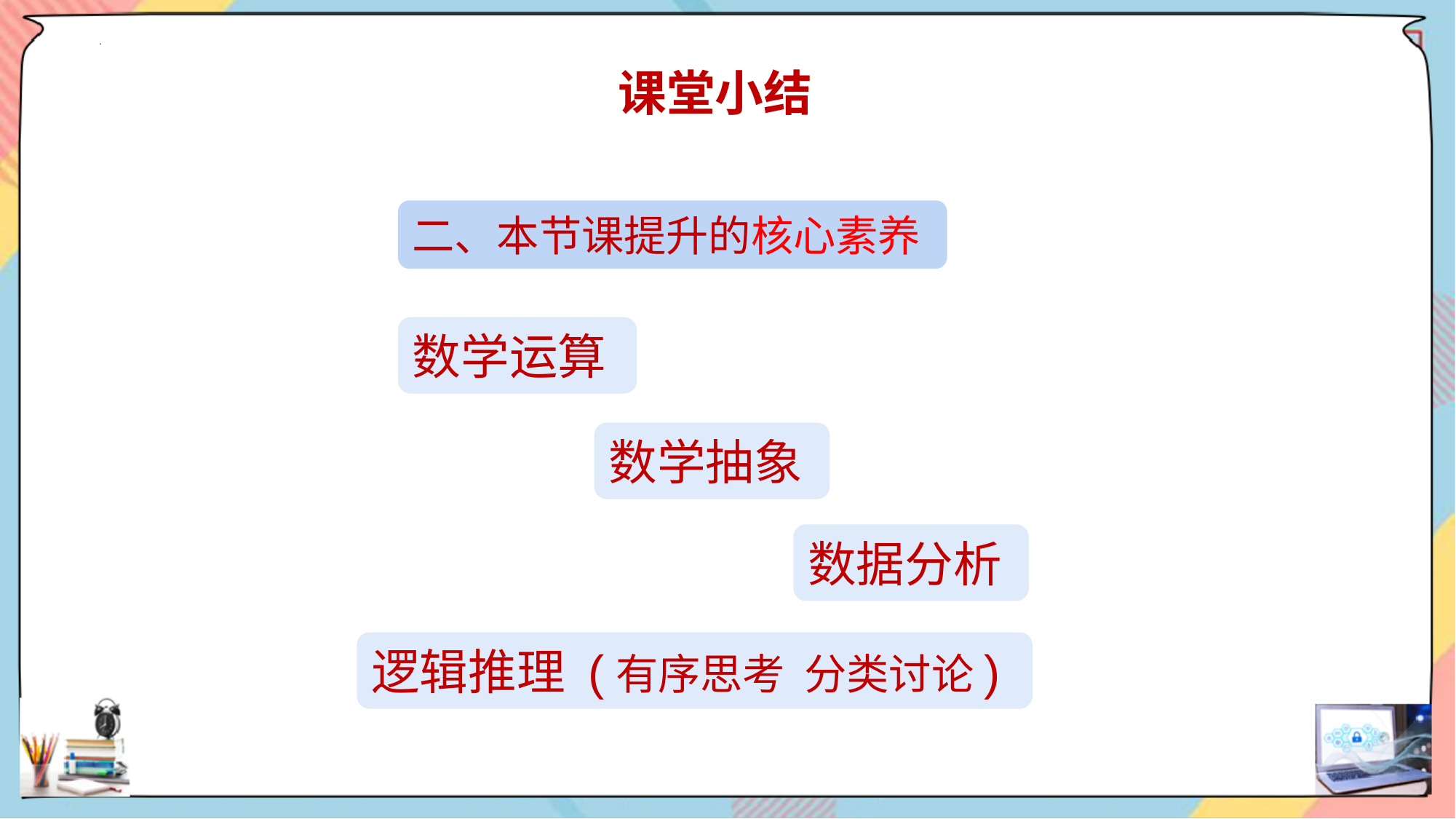

课堂小结
二、本节课提升的核心素养
数学运算
数学抽象
数据分析
逻辑推理 (有序思考  分类讨论)